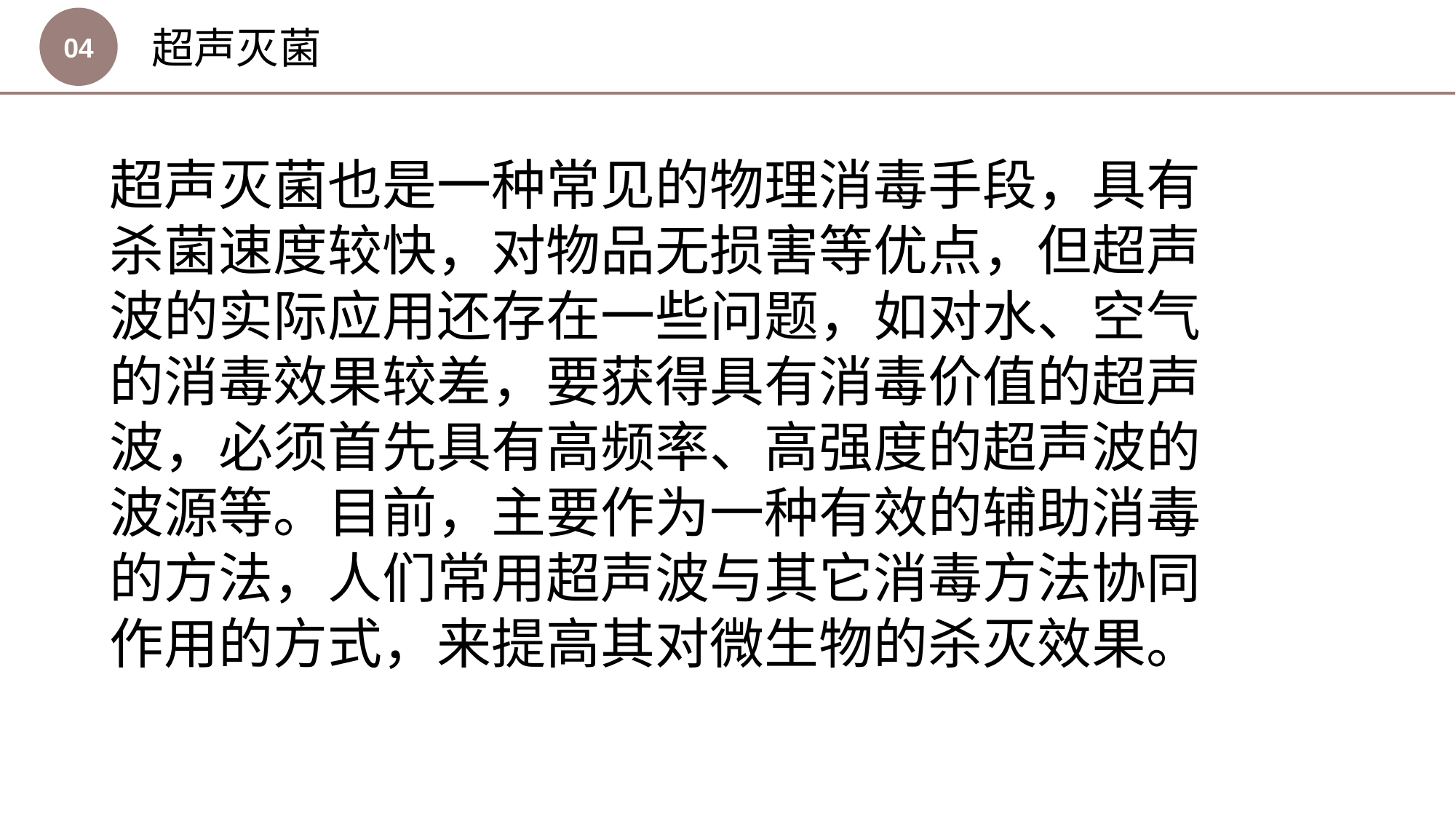

04
超声灭菌
超声灭菌也是一种常见的物理消毒手段，具有杀菌速度较快，对物品无损害等优点，但超声波的实际应用还存在一些问题，如对水、空气的消毒效果较差，要获得具有消毒价值的超声波，必须首先具有高频率、高强度的超声波的波源等。目前，主要作为一种有效的辅助消毒的方法，人们常用超声波与其它消毒方法协同作用的方式，来提高其对微生物的杀灭效果。